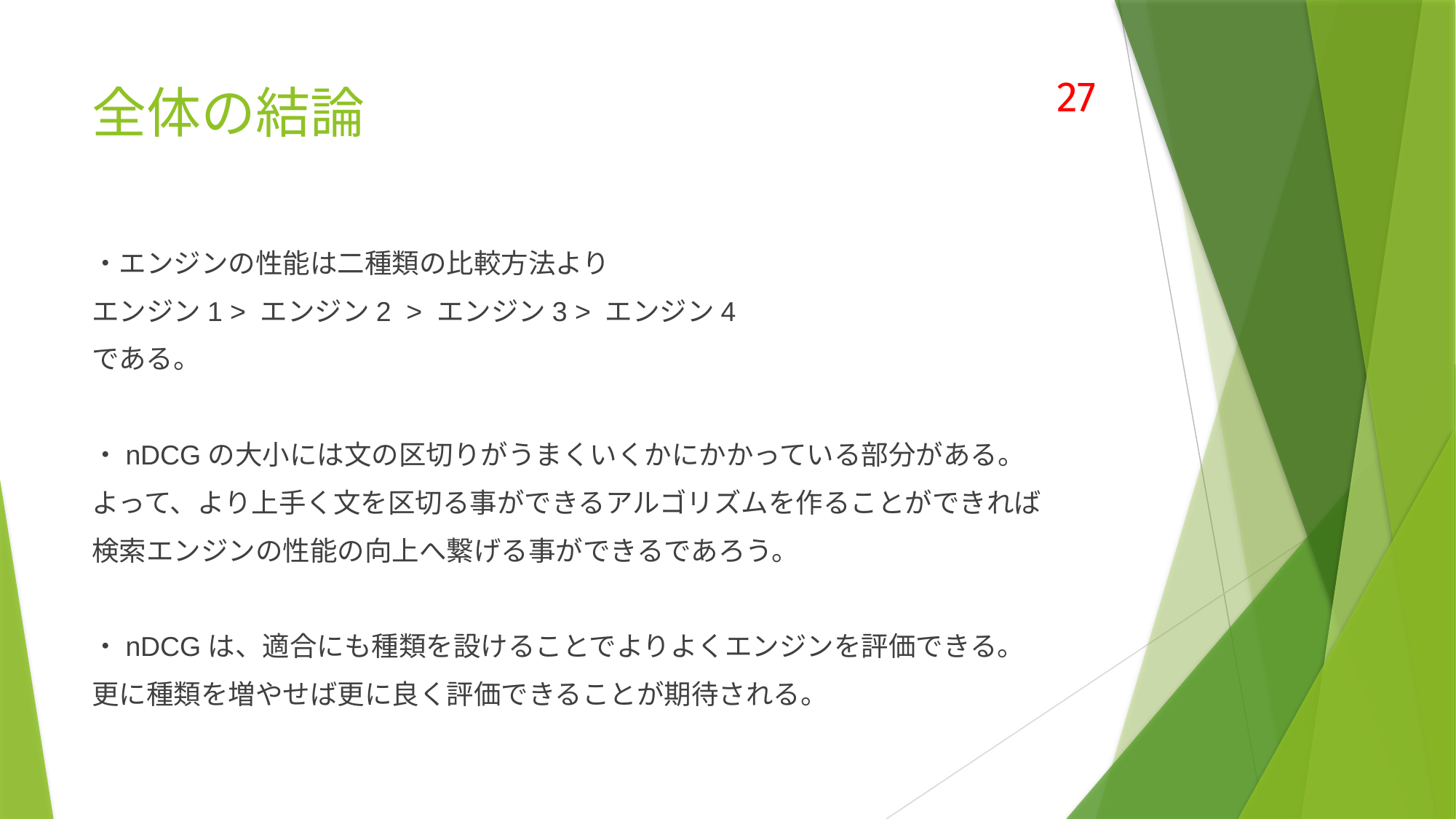

# 全体の結論
27

・エンジンの性能は二種類の比較方法より
エンジン1 > エンジン2  > エンジン3 > エンジン4
である。

・nDCGの大小には文の区切りがうまくいくかにかかっている部分がある。
よって、より上手く文を区切る事ができるアルゴリズムを作ることができれば
検索エンジンの性能の向上へ繋げる事ができるであろう。

・nDCGは、適合にも種類を設けることでよりよくエンジンを評価できる。
更に種類を増やせば更に良く評価できることが期待される。